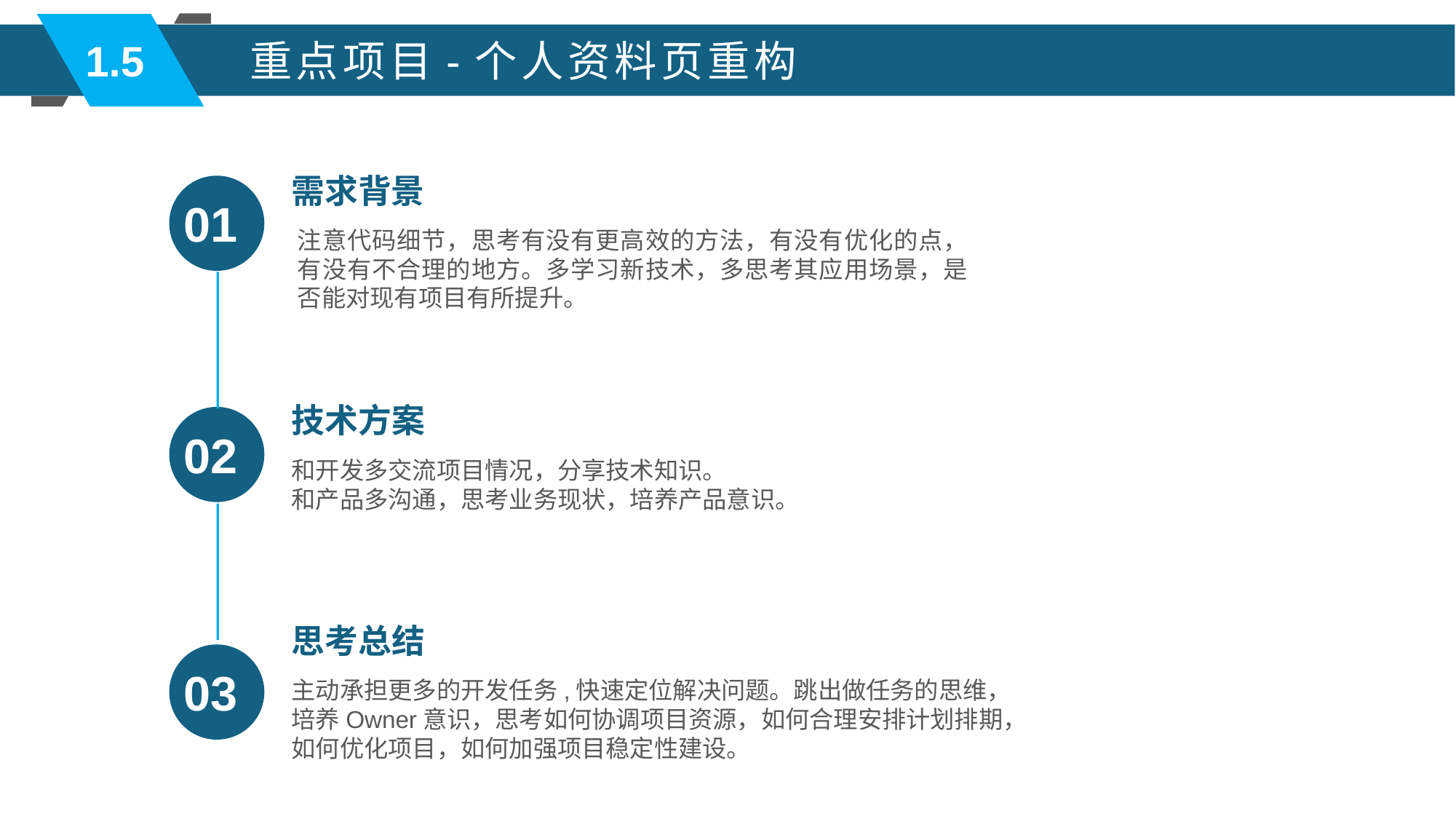

1.5
重点项目-个人资料页重构

需求背景

01

注意代码细节，思考有没有更高效的方法，有没有优化的点，有没有不合理的地方。多学习新技术，多思考其应用场景，是否能对现有项目有所提升。

技术方案

02
和开发多交流项目情况，分享技术知识。
和产品多沟通，思考业务现状，培养产品意识。

思考总结

03
主动承担更多的开发任务,快速定位解决问题。跳出做任务的思维，
培养Owner意识，思考如何协调项目资源，如何合理安排计划排期，
如何优化项目，如何加强项目稳定性建设。